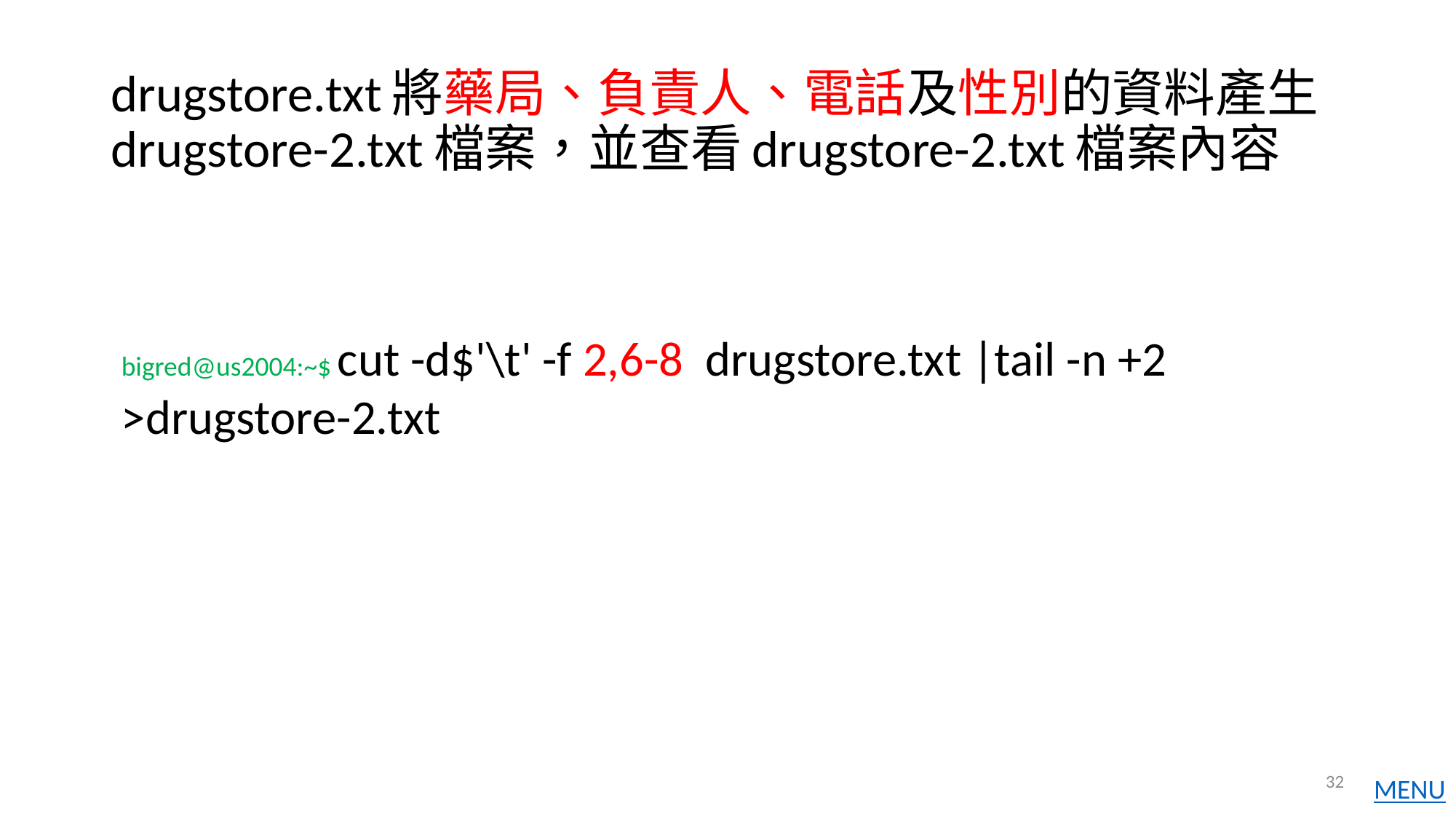

# drugstore.txt將藥局、負責人、電話及性別的資料產生drugstore-2.txt檔案，並查看drugstore-2.txt檔案內容
bigred@us2004:~$ cut -d$'\t' -f 2,6-8  drugstore.txt |tail -n +2 >drugstore-2.txt
32